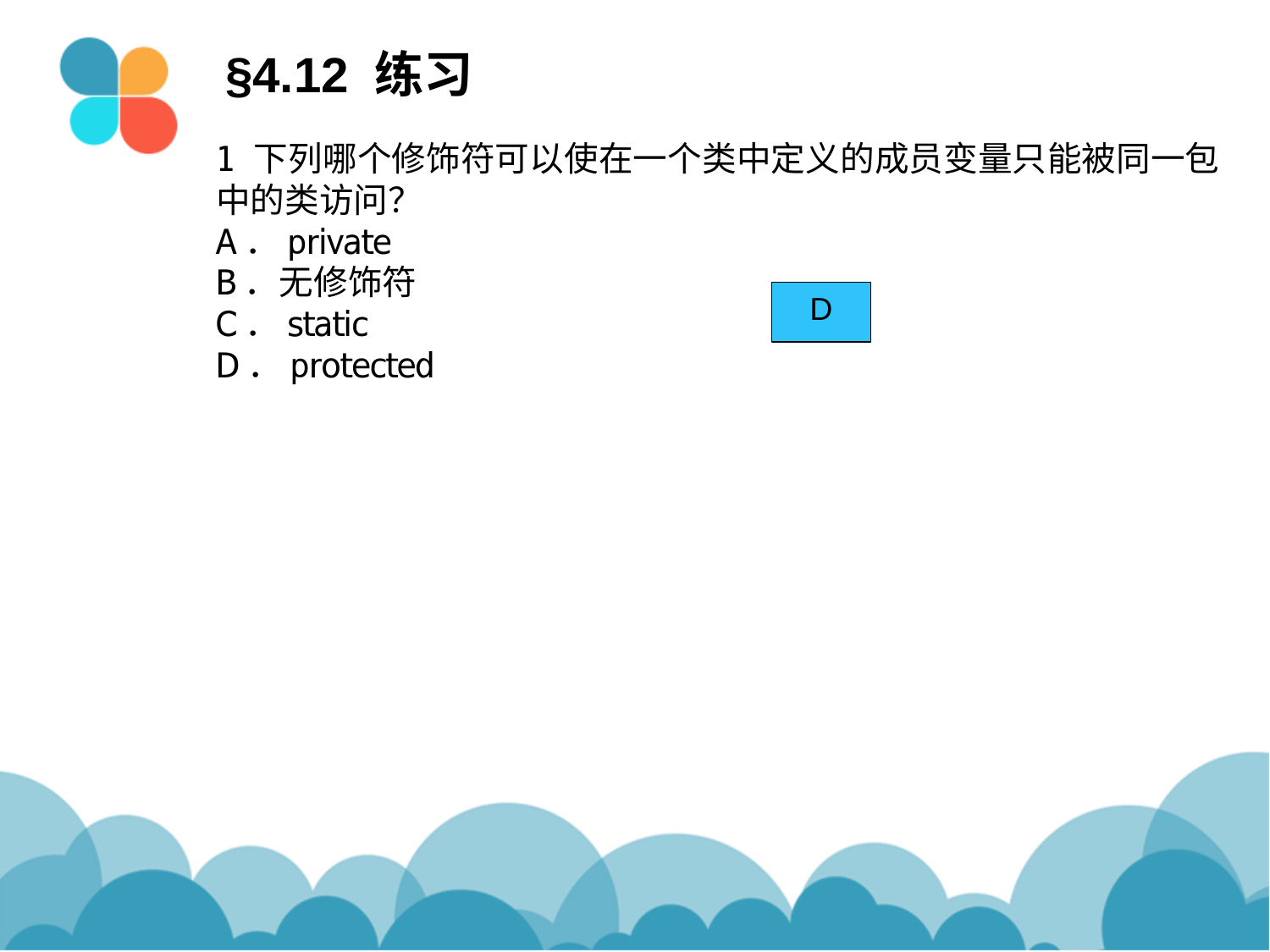

§4.12 练习
1 下列哪个修饰符可以使在一个类中定义的成员变量只能被同一包中的类访问？
A．private
B．无修饰符
C．static
D．protected

D